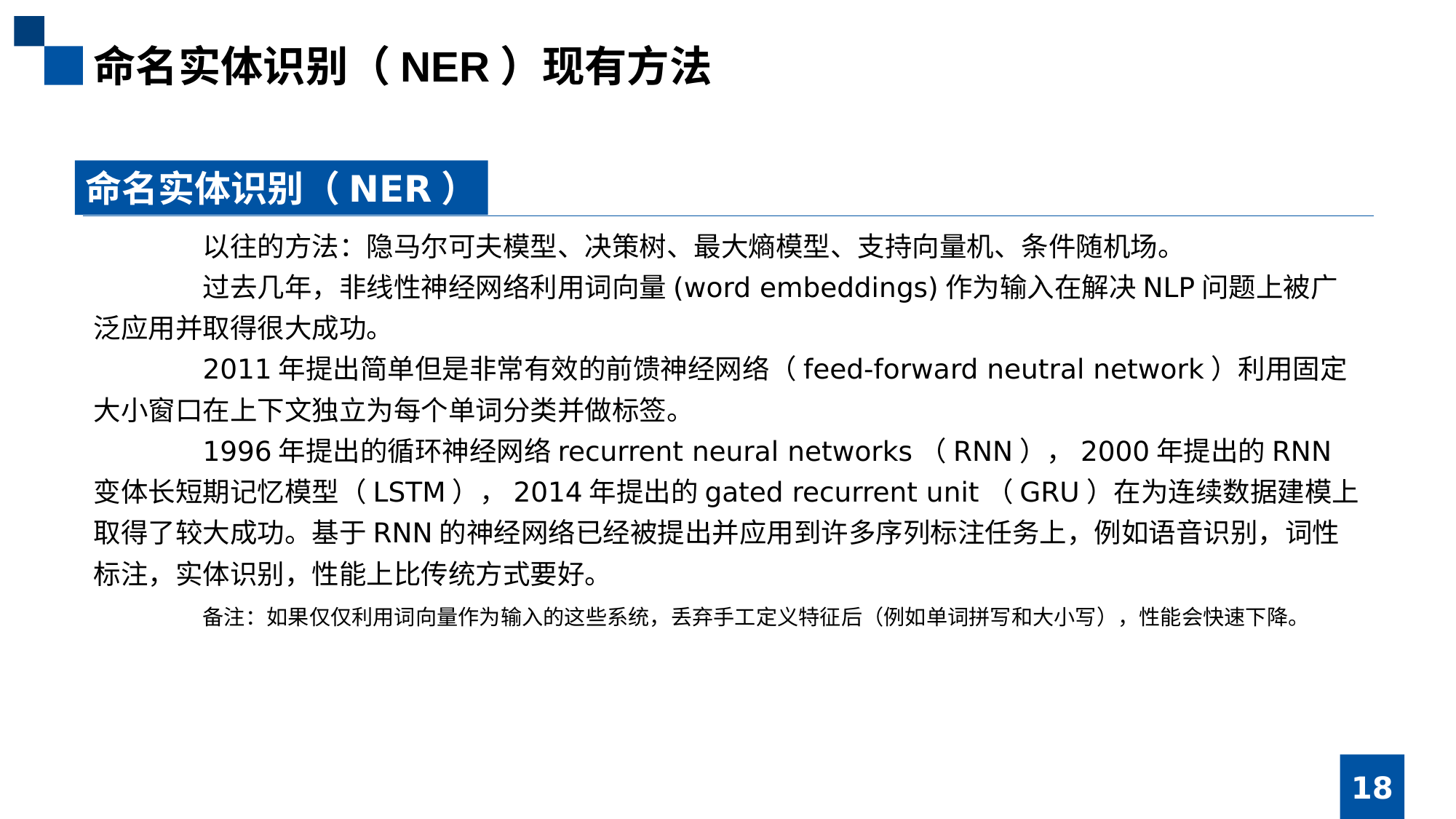

命名实体识别（NER）现有方法
命名实体识别（NER）
	以往的方法：隐马尔可夫模型、决策树、最大熵模型、支持向量机、条件随机场。
	过去几年，非线性神经网络利用词向量(word embeddings)作为输入在解决NLP问题上被广泛应用并取得很大成功。
	2011年提出简单但是非常有效的前馈神经网络（feed-forward neutral network）利用固定大小窗口在上下文独立为每个单词分类并做标签。
	1996年提出的循环神经网络recurrent neural networks（RNN），2000年提出的RNN变体长短期记忆模型（LSTM），2014年提出的gated recurrent unit（GRU）在为连续数据建模上取得了较大成功。基于RNN的神经网络已经被提出并应用到许多序列标注任务上，例如语音识别，词性标注，实体识别，性能上比传统方式要好。
	备注：如果仅仅利用词向量作为输入的这些系统，丢弃手工定义特征后（例如单词拼写和大小写），性能会快速下降。
18